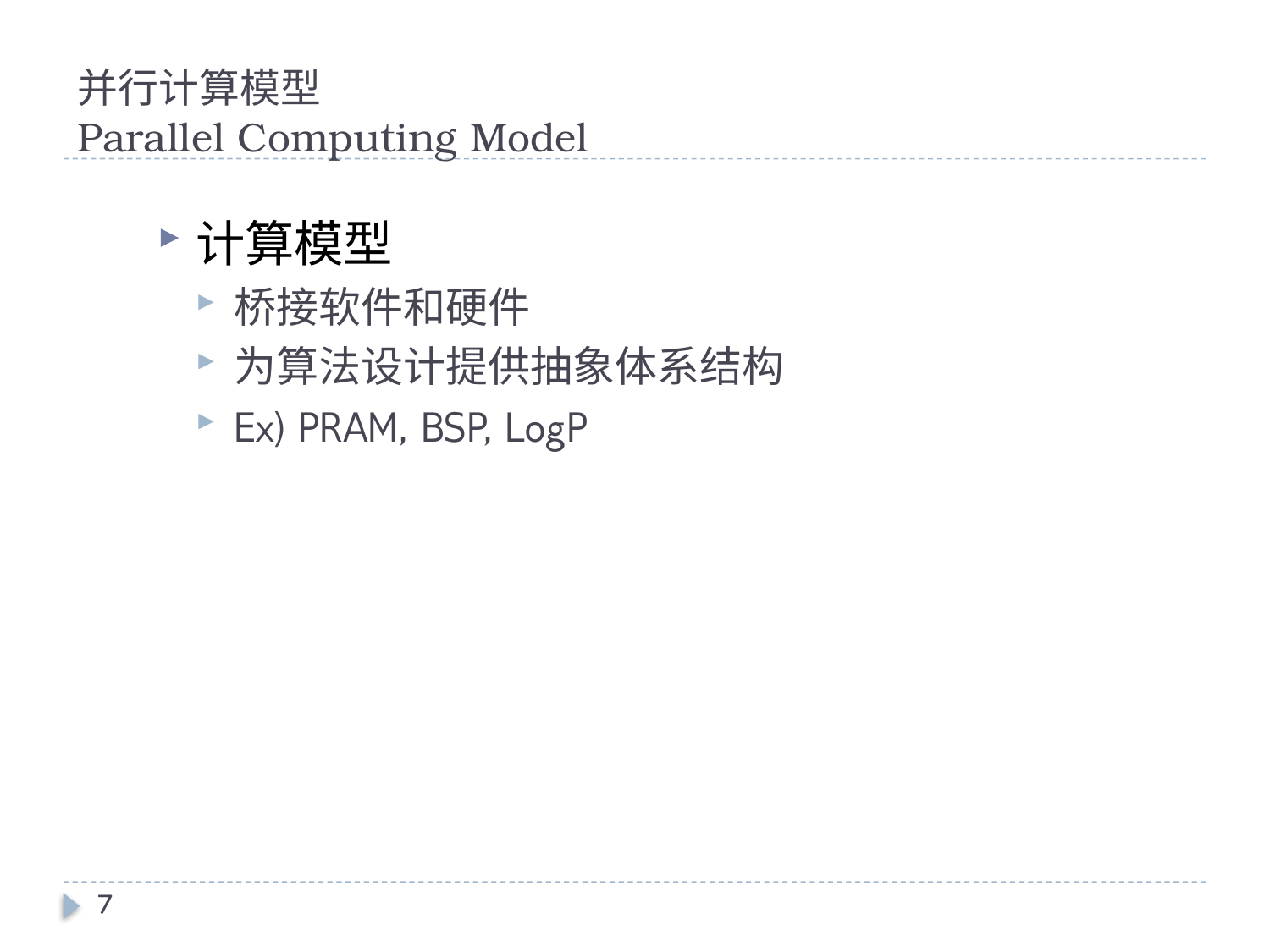

# 并行计算模型 Parallel Computing Model
计算模型
桥接软件和硬件
为算法设计提供抽象体系结构
Ex) PRAM, BSP, LogP
7